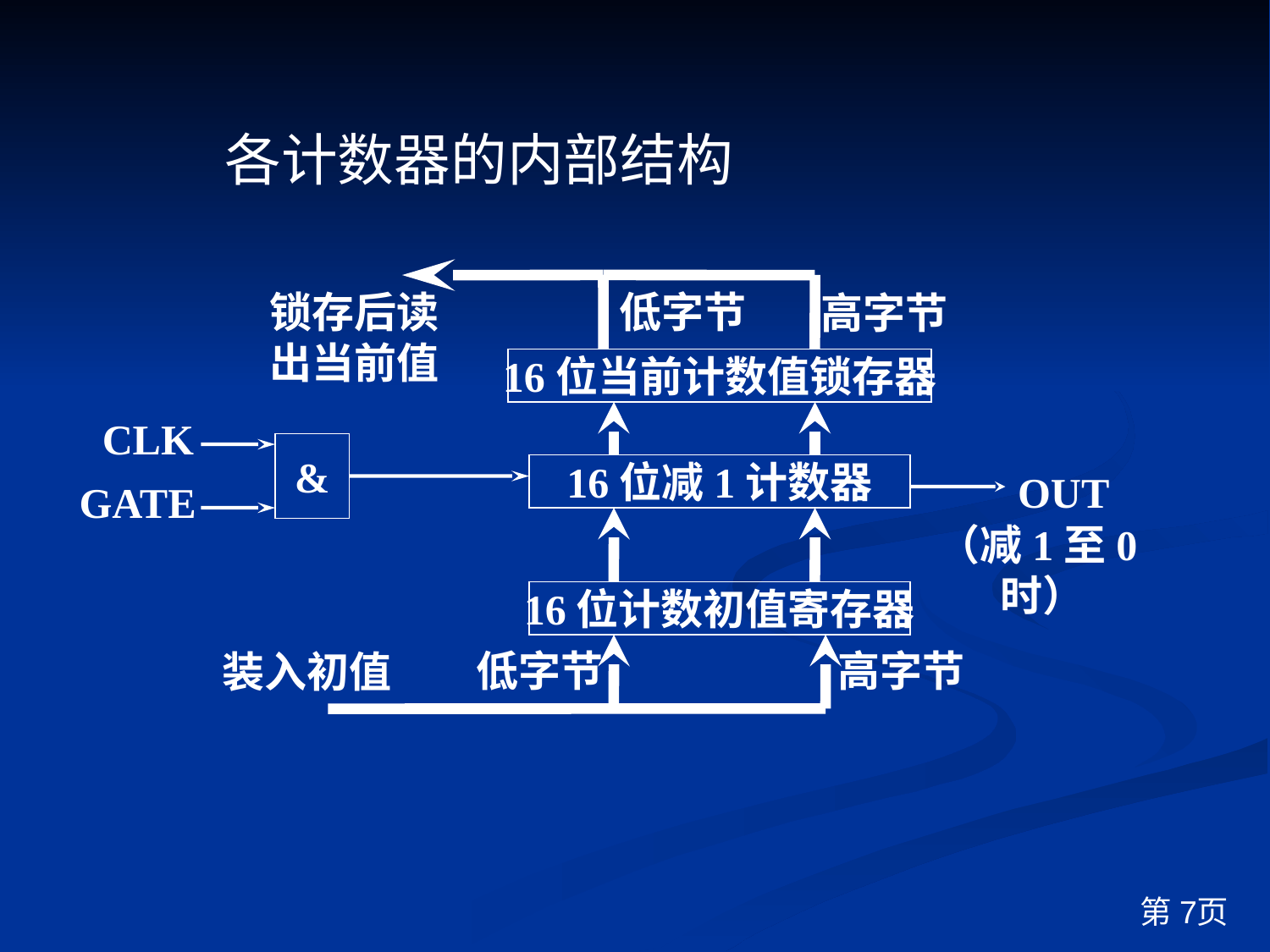

各计数器的内部结构

锁存后读出当前值
低字节
高字节
16位当前计数值锁存器

16位减1计数器

16位计数初值寄存器
CLK
&

GATE

OUT

（减1至0时）

低字节
高字节
装入初值

第7页